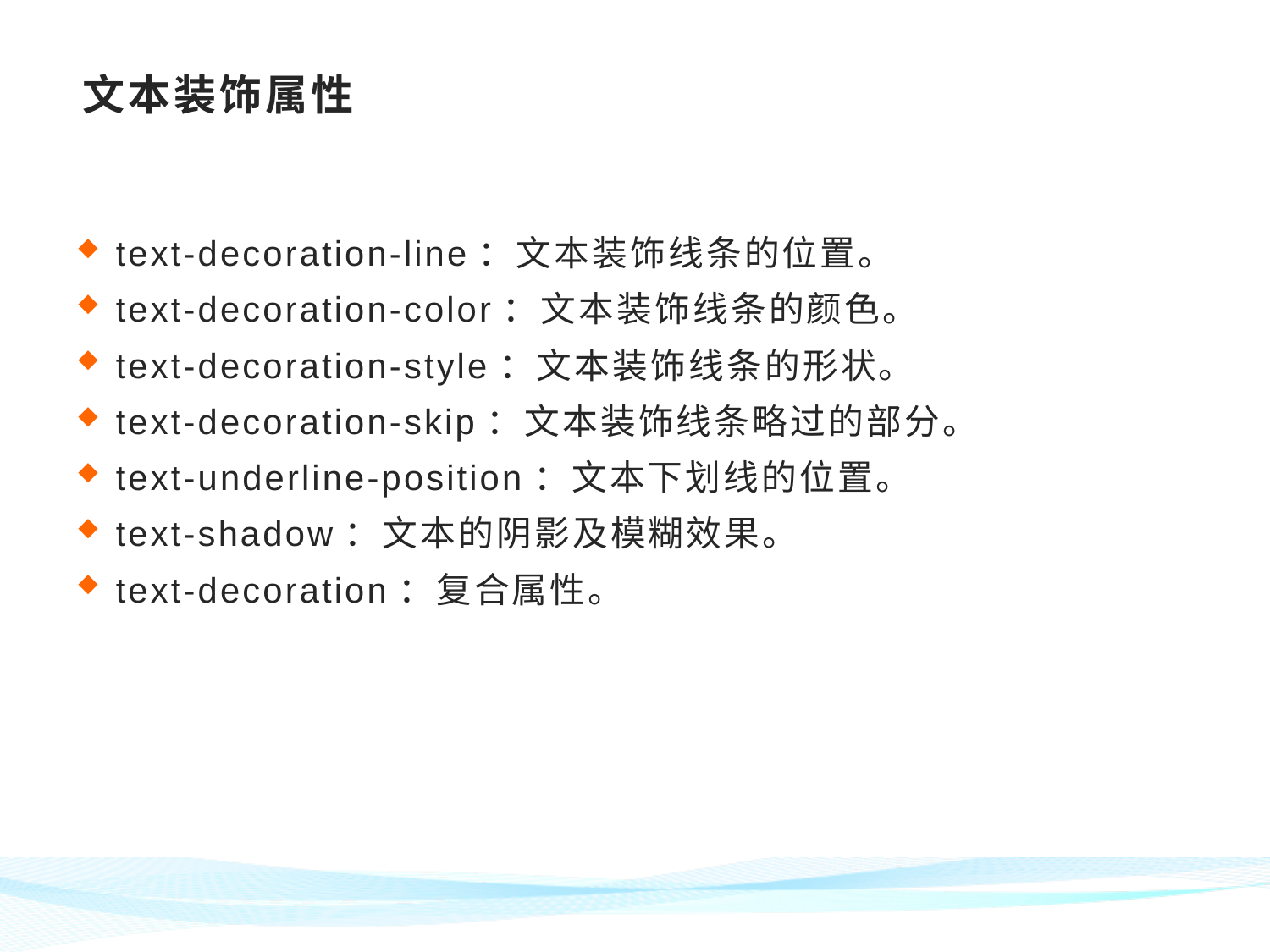

# 文本装饰属性
text-decoration-line：文本装饰线条的位置。
text-decoration-color：文本装饰线条的颜色。
text-decoration-style：文本装饰线条的形状。
text-decoration-skip：文本装饰线条略过的部分。
text-underline-position：文本下划线的位置。
text-shadow：文本的阴影及模糊效果。
text-decoration：复合属性。
40